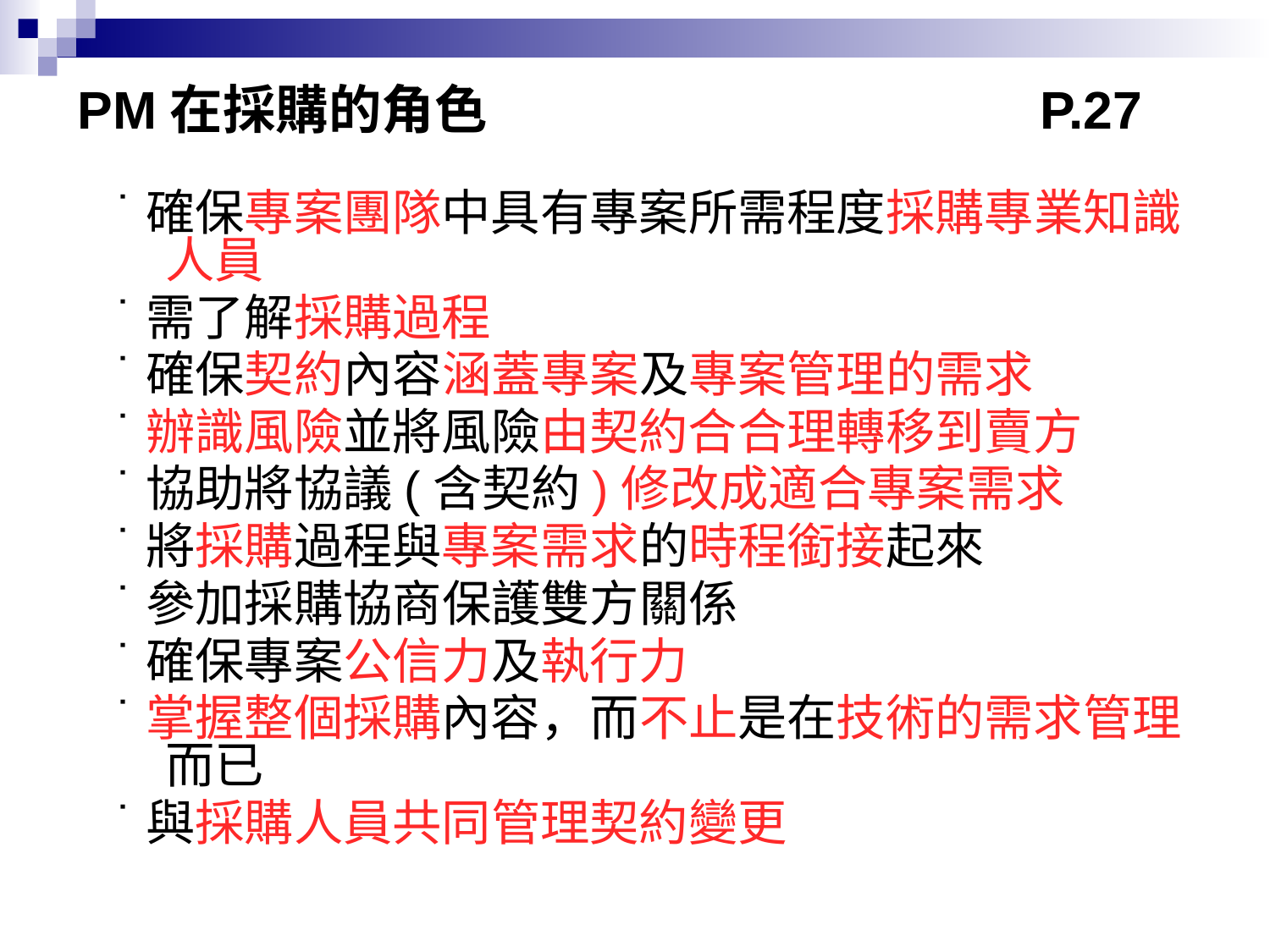

# PM在採購的角色                                     P.27
˙確保專案團隊中具有專案所需程度採購專業知識人員
˙需了解採購過程
˙確保契約內容涵蓋專案及專案管理的需求
˙辦識風險並將風險由契約合合理轉移到賣方
˙協助將協議(含契約)修改成適合專案需求
˙將採購過程與專案需求的時程銜接起來
˙參加採購協商保護雙方關係
˙確保專案公信力及執行力
˙掌握整個採購內容，而不止是在技術的需求管理而已
˙與採購人員共同管理契約變更